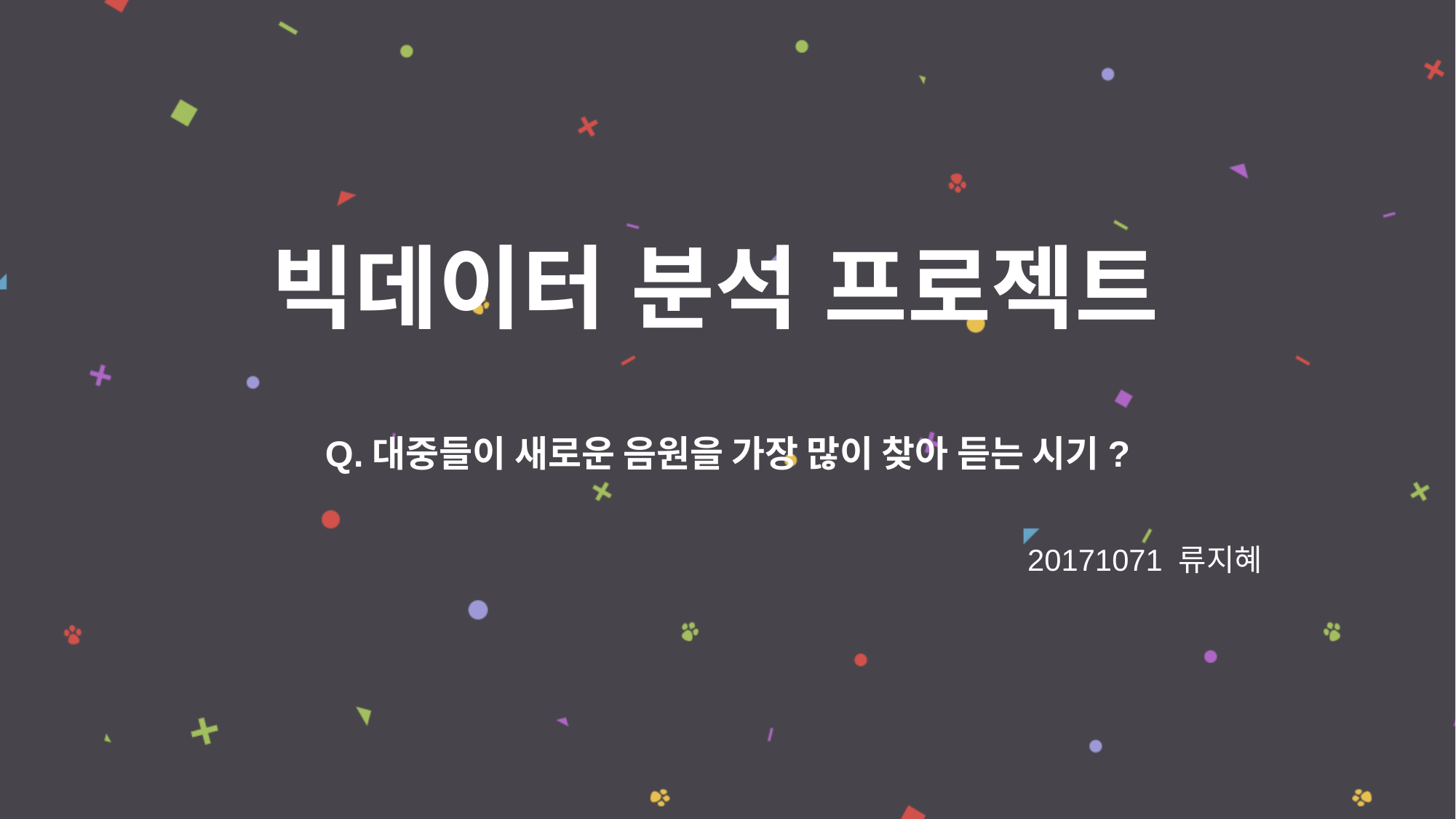

# 빅데이터 분석 프로젝트
Q.대중들이 새로운 음원을 가장 많이 찾아 듣는 시기?

20171071 류지혜